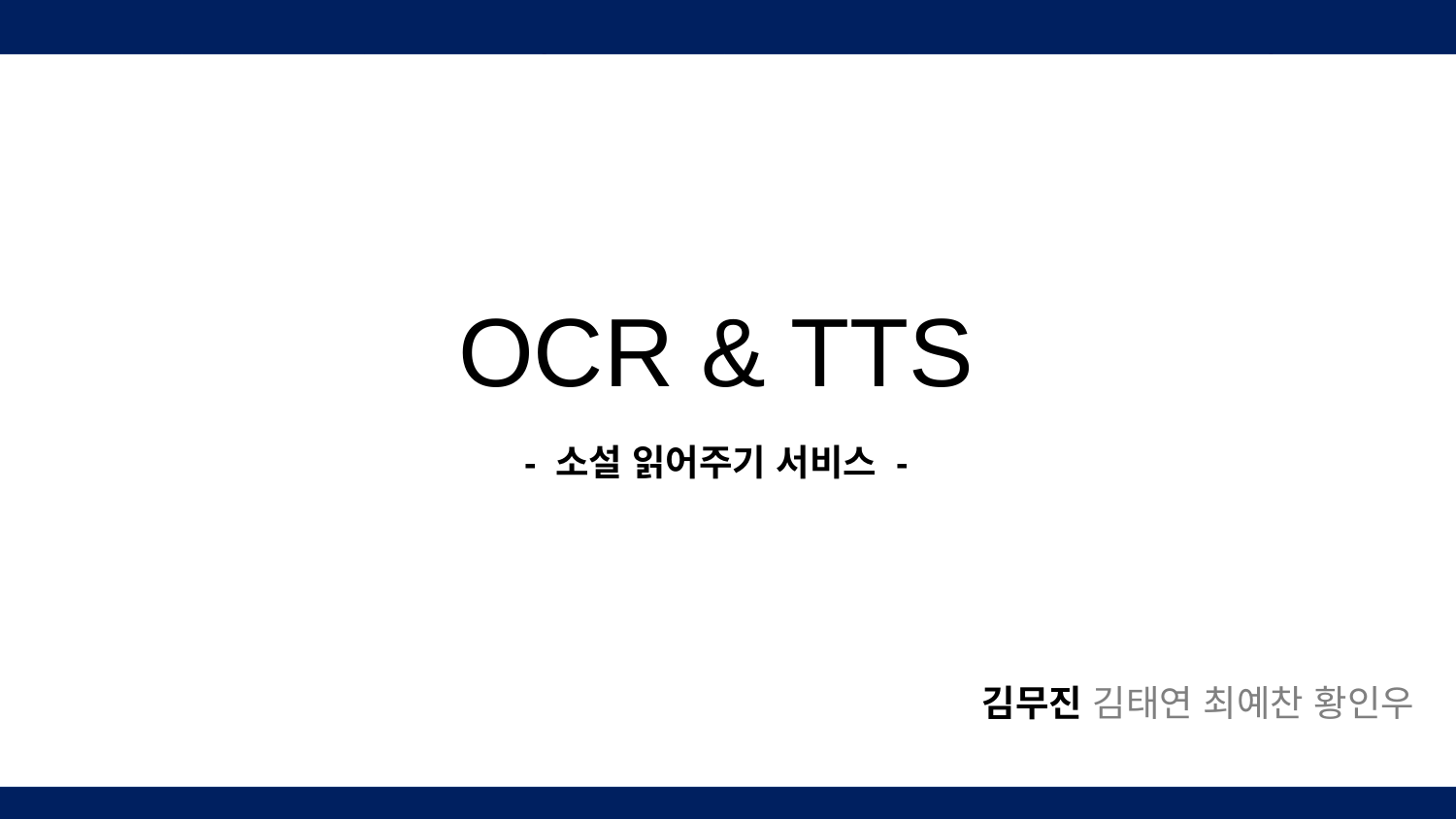

OCR & TTS
- 소설 읽어주기 서비스 -
김무진 김태연 최예찬 황인우